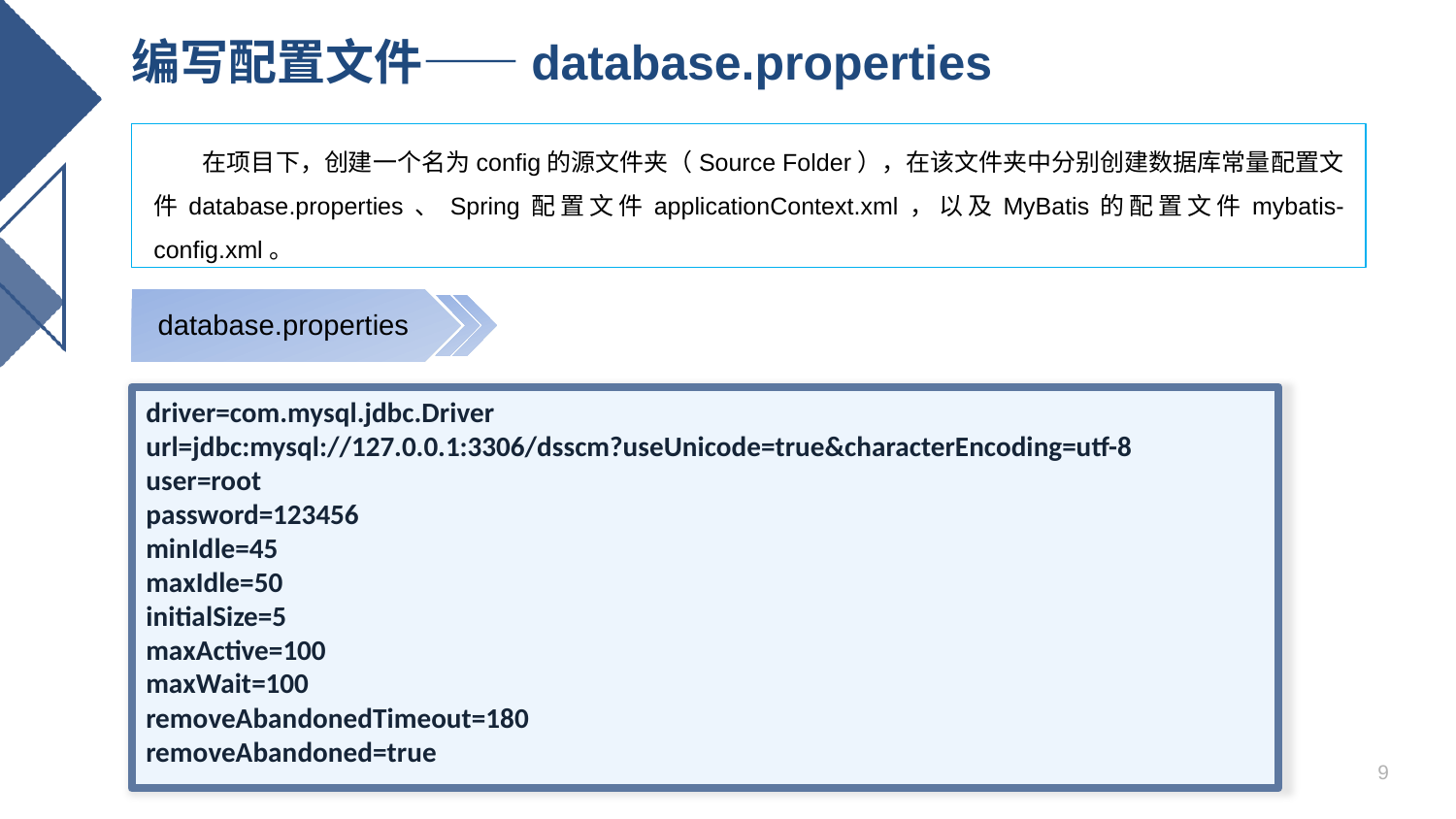

# 编写配置文件——database.properties

        在项目下，创建一个名为config的源文件夹（Source Folder），在该文件夹中分别创建数据库常量配置文件database.properties、Spring配置文件applicationContext.xml，以及MyBatis的配置文件mybatis-config.xml。

database.properties
driver=com.mysql.jdbc.Driver
url=jdbc:mysql://127.0.0.1:3306/dsscm?useUnicode=true&characterEncoding=utf-8
user=root
password=123456
minIdle=45
maxIdle=50
initialSize=5
maxActive=100
maxWait=100
removeAbandonedTimeout=180
removeAbandoned=true

9